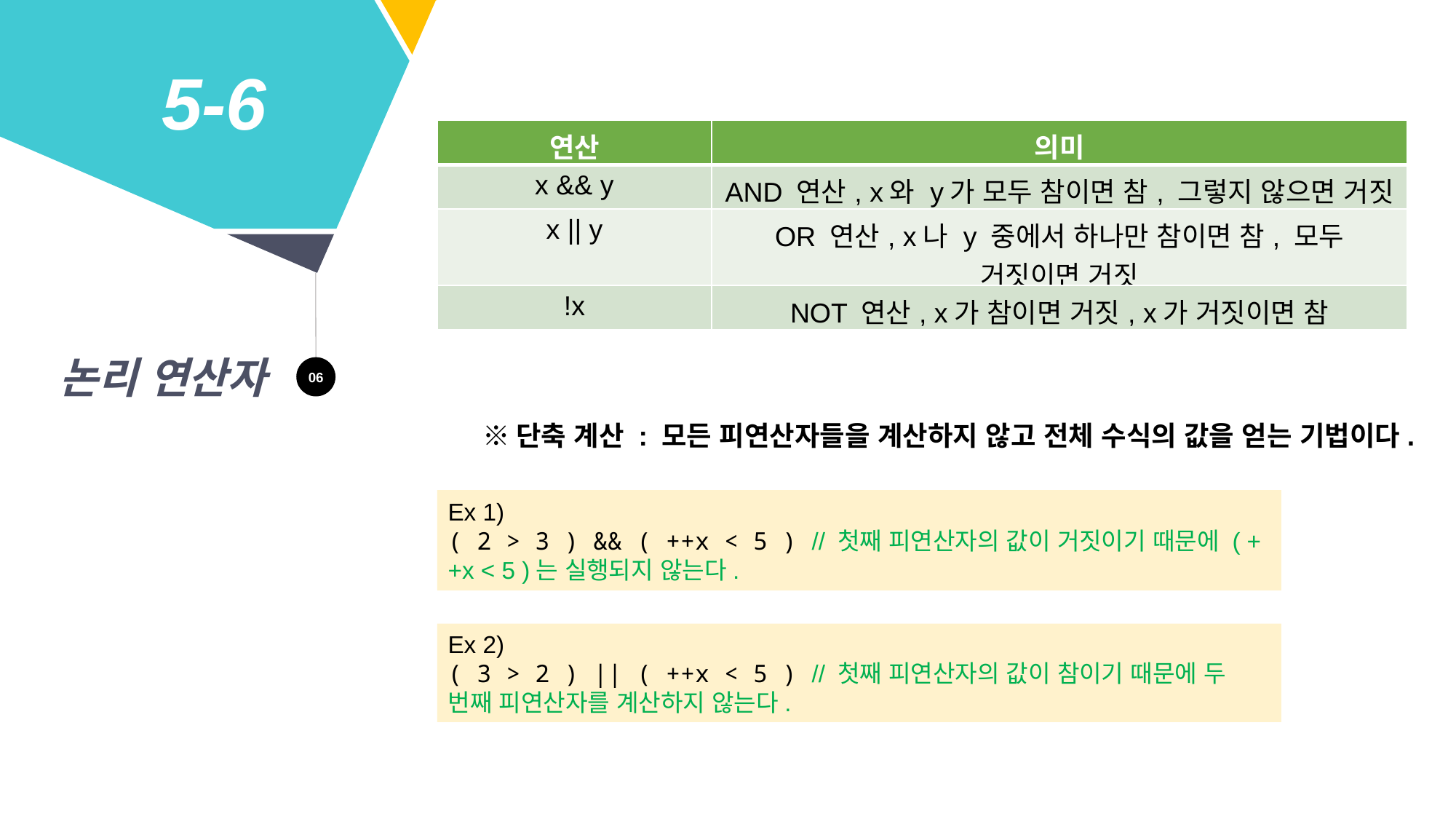

5-6
| 연산 | 의미 |
| --- | --- |
| x && y | AND 연산, x와 y가 모두 참이면 참, 그렇지 않으면 거짓 |
| x || y | OR 연산, x나 y 중에서 하나만 참이면 참, 모두 거짓이면 거짓 |
| !x | NOT 연산, x가 참이면 거짓, x가 거짓이면 참 |
논리 연산자
06
※단축 계산 : 모든 피연산자들을 계산하지 않고 전체 수식의 값을 얻는 기법이다.
Ex 1)
( 2 > 3 ) && ( ++x < 5 ) // 첫째 피연산자의 값이 거짓이기 때문에 ( ++x < 5 )는 실행되지 않는다.
Ex 2)
( 3 > 2 ) || ( ++x < 5 ) // 첫째 피연산자의 값이 참이기 때문에 두 번째 피연산자를 계산하지 않는다.